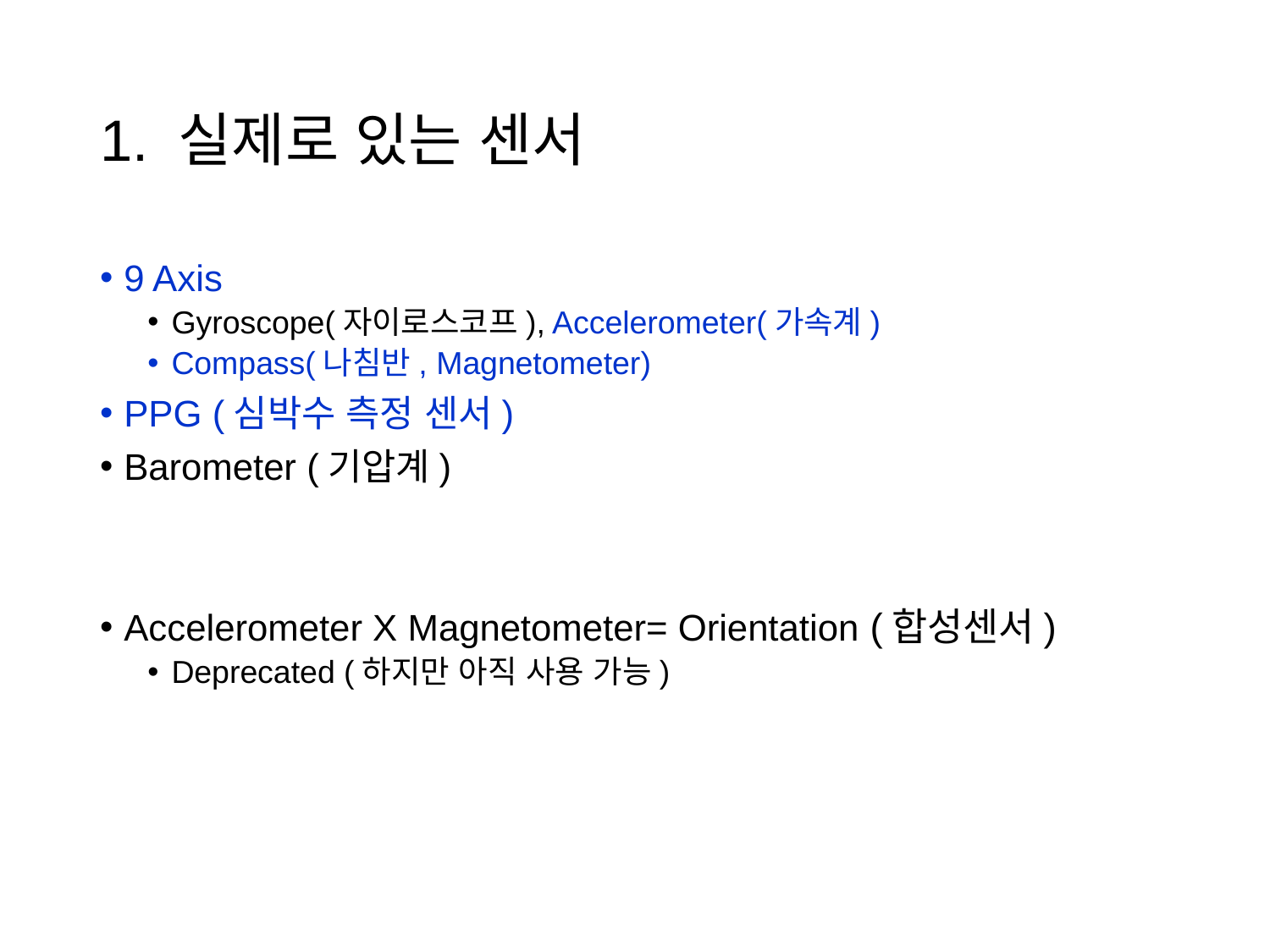

# 1. 실제로 있는 센서
9 Axis
Gyroscope(자이로스코프), Accelerometer(가속계)
Compass(나침반, Magnetometer)
PPG (심박수 측정 센서)
Barometer (기압계)

Accelerometer X Magnetometer= Orientation (합성센서)
Deprecated (하지만 아직 사용 가능)